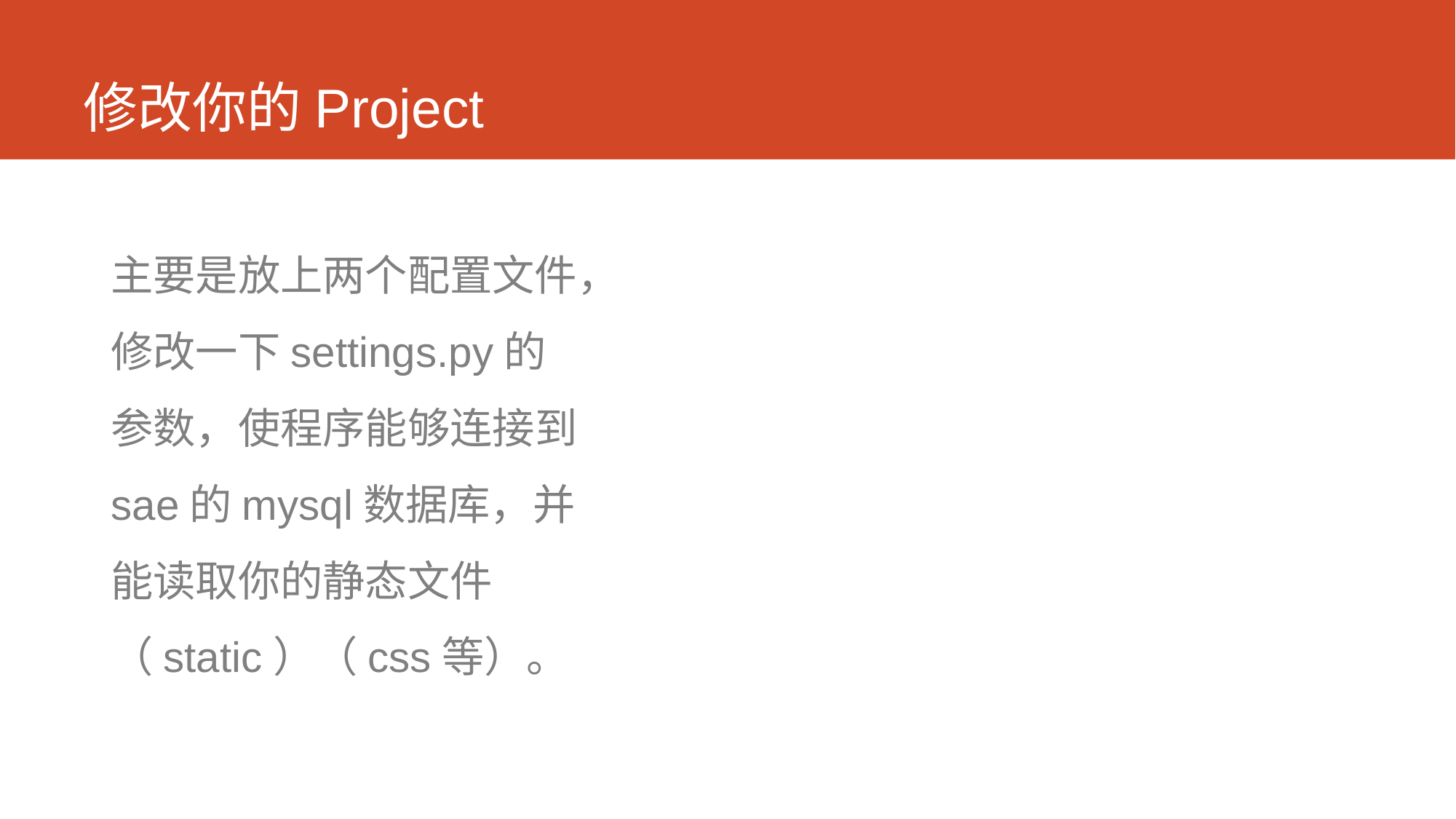

# 修改你的Project
主要是放上两个配置文件，修改一下settings.py的参数，使程序能够连接到sae的mysql数据库，并能读取你的静态文件（static）（css等）。